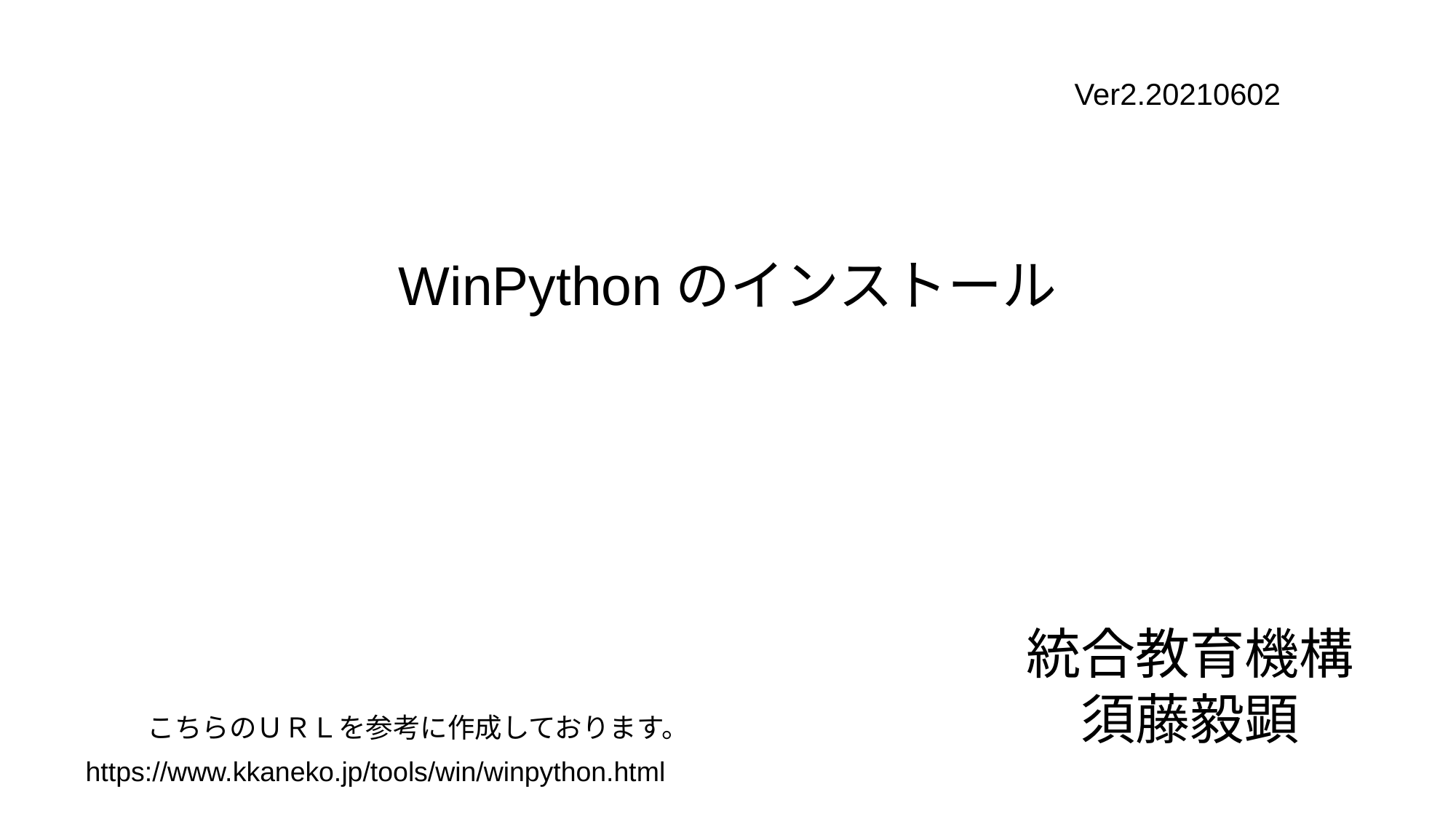

Ver2.20210602
WinPythonのインストール
統合教育機構
須藤毅顕
こちらのＵＲＬを参考に作成しております。
https://www.kkaneko.jp/tools/win/winpython.html